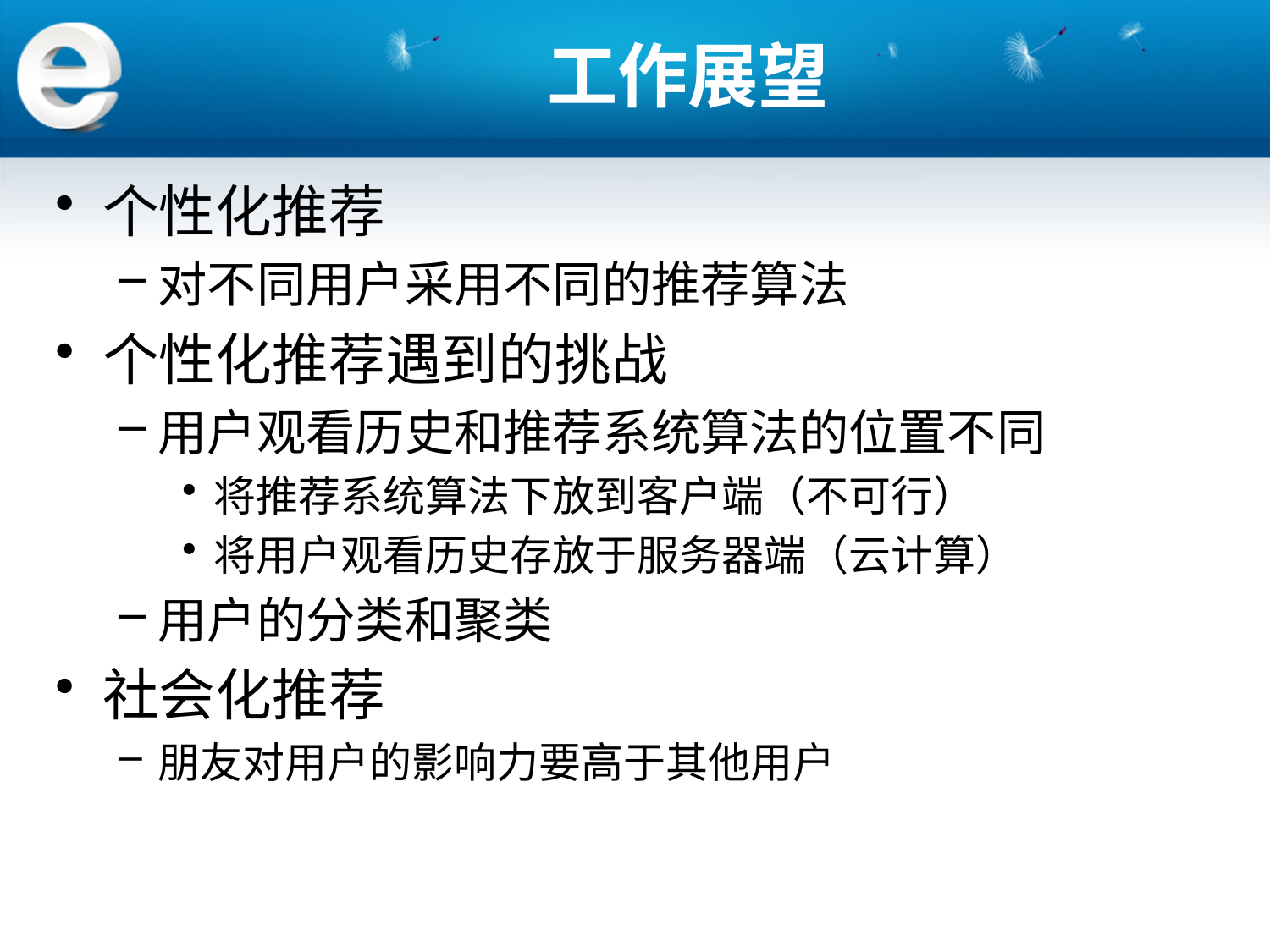

# 工作展望
个性化推荐
对不同用户采用不同的推荐算法
个性化推荐遇到的挑战
用户观看历史和推荐系统算法的位置不同
将推荐系统算法下放到客户端（不可行）
将用户观看历史存放于服务器端（云计算）
用户的分类和聚类
社会化推荐
朋友对用户的影响力要高于其他用户